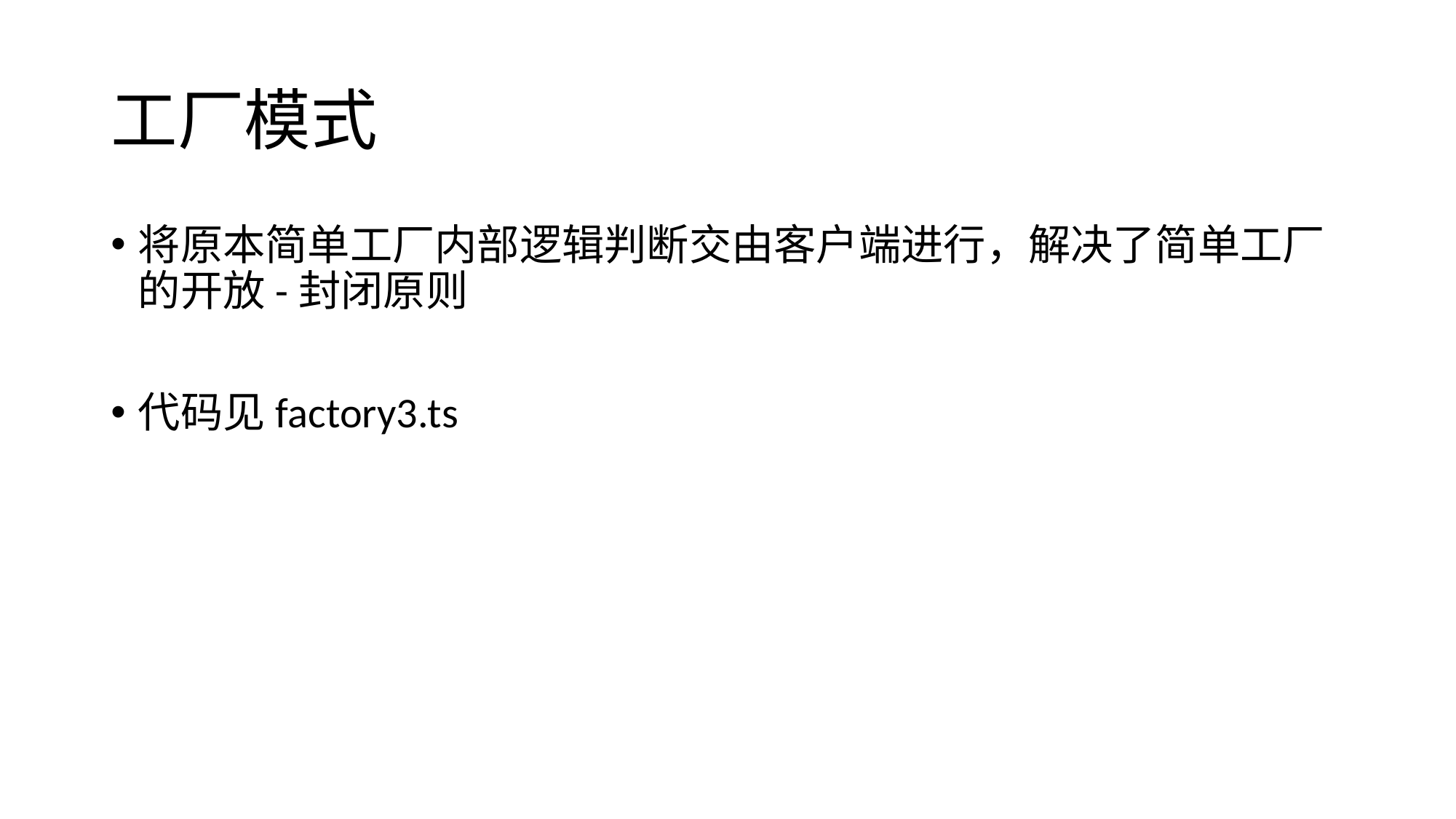

# 工厂模式
将原本简单工厂内部逻辑判断交由客户端进行，解决了简单工厂的开放-封闭原则

代码见factory3.ts